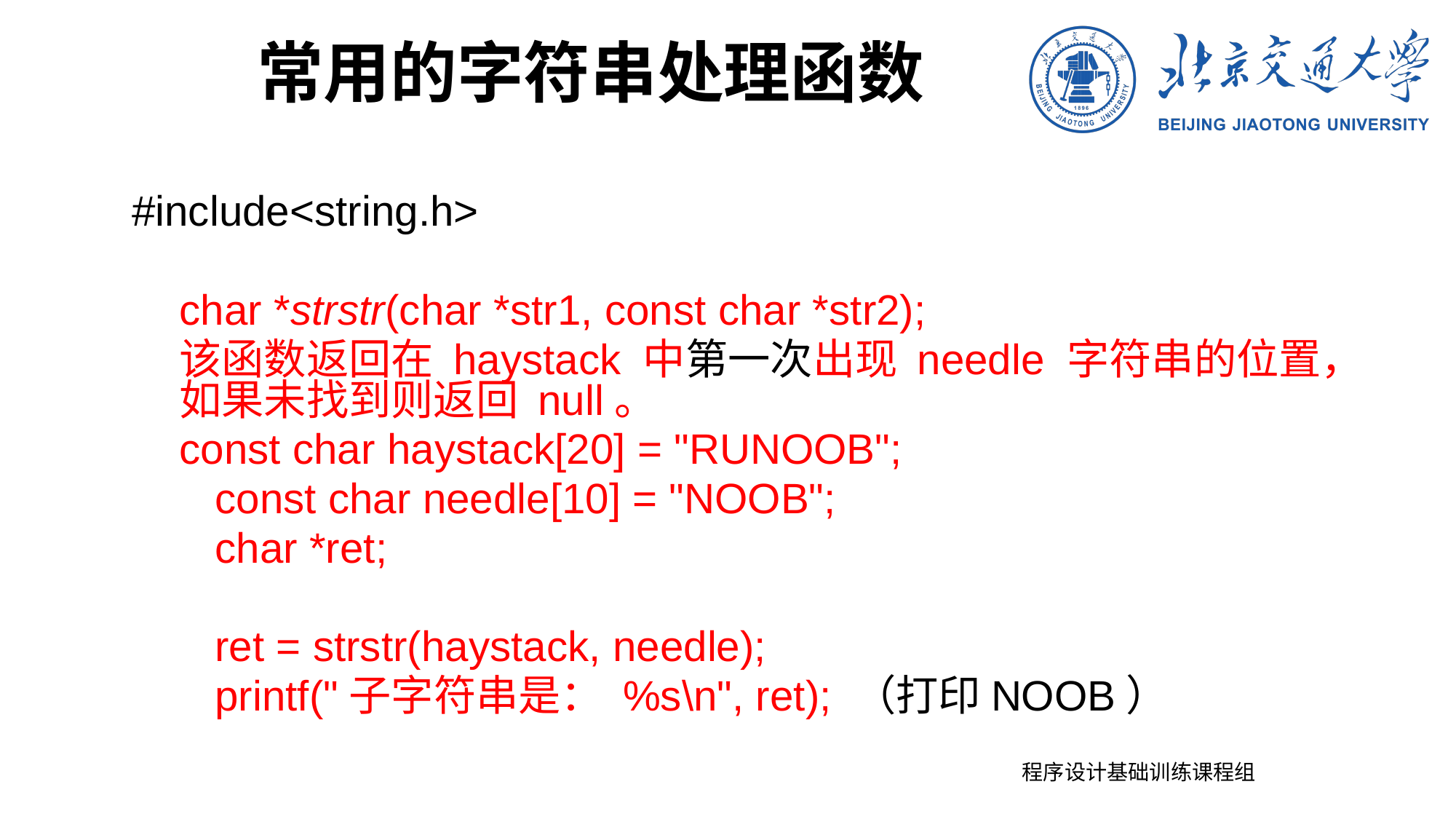

常用的字符串处理函数
#include<string.h>

char *strstr(char *str1, const char *str2);
该函数返回在 haystack 中第一次出现 needle 字符串的位置，如果未找到则返回 null。
const char haystack[20] = "RUNOOB";
   const char needle[10] = "NOOB";
   char *ret;

   ret = strstr(haystack, needle);
   printf("子字符串是： %s\n", ret); （打印NOOB）

程序设计基础训练课程组